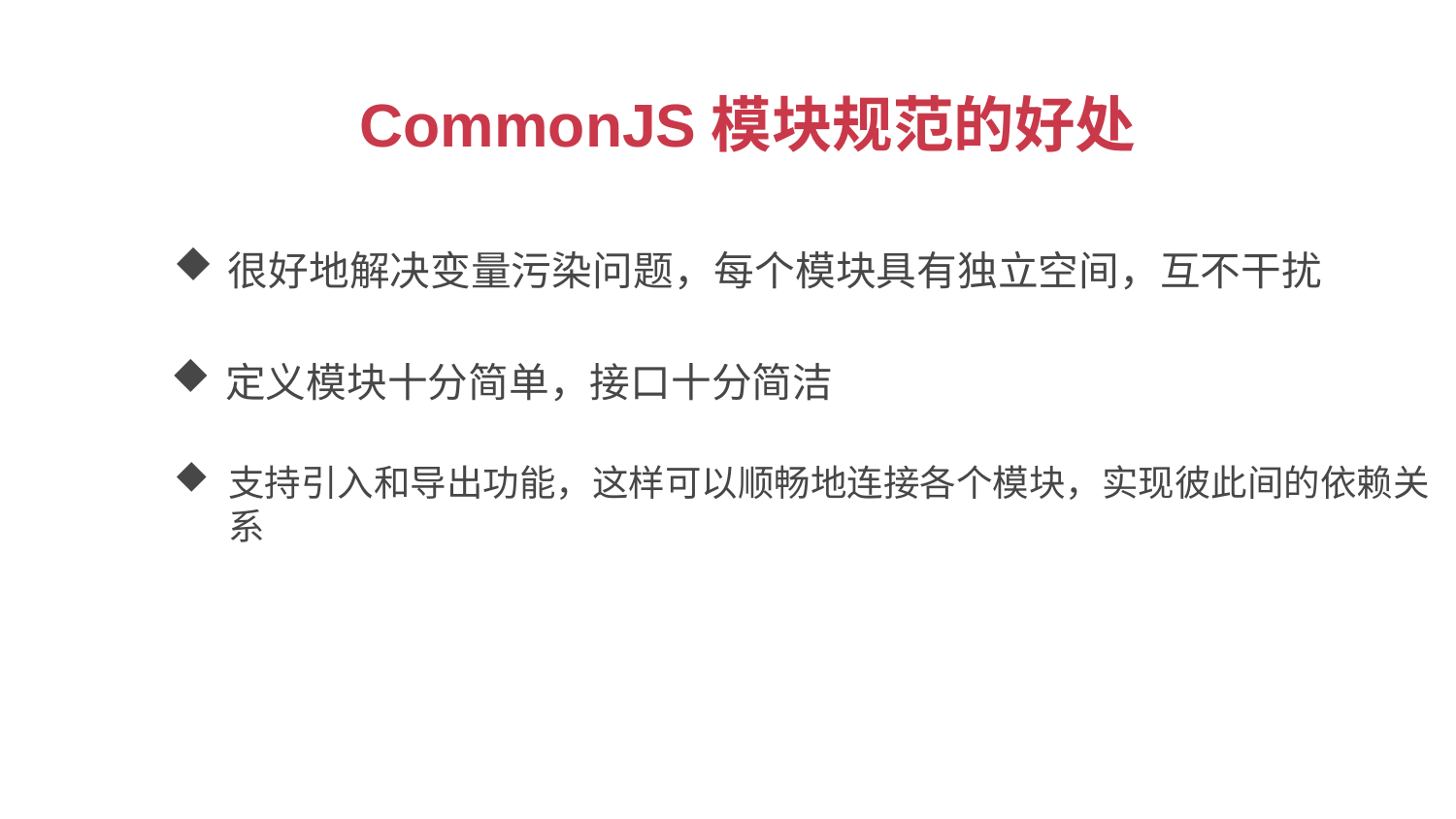

CommonJS模块规范的好处
很好地解决变量污染问题，每个模块具有独立空间，互不干扰
定义模块十分简单，接口十分简洁
支持引入和导出功能，这样可以顺畅地连接各个模块，实现彼此间的依赖关系